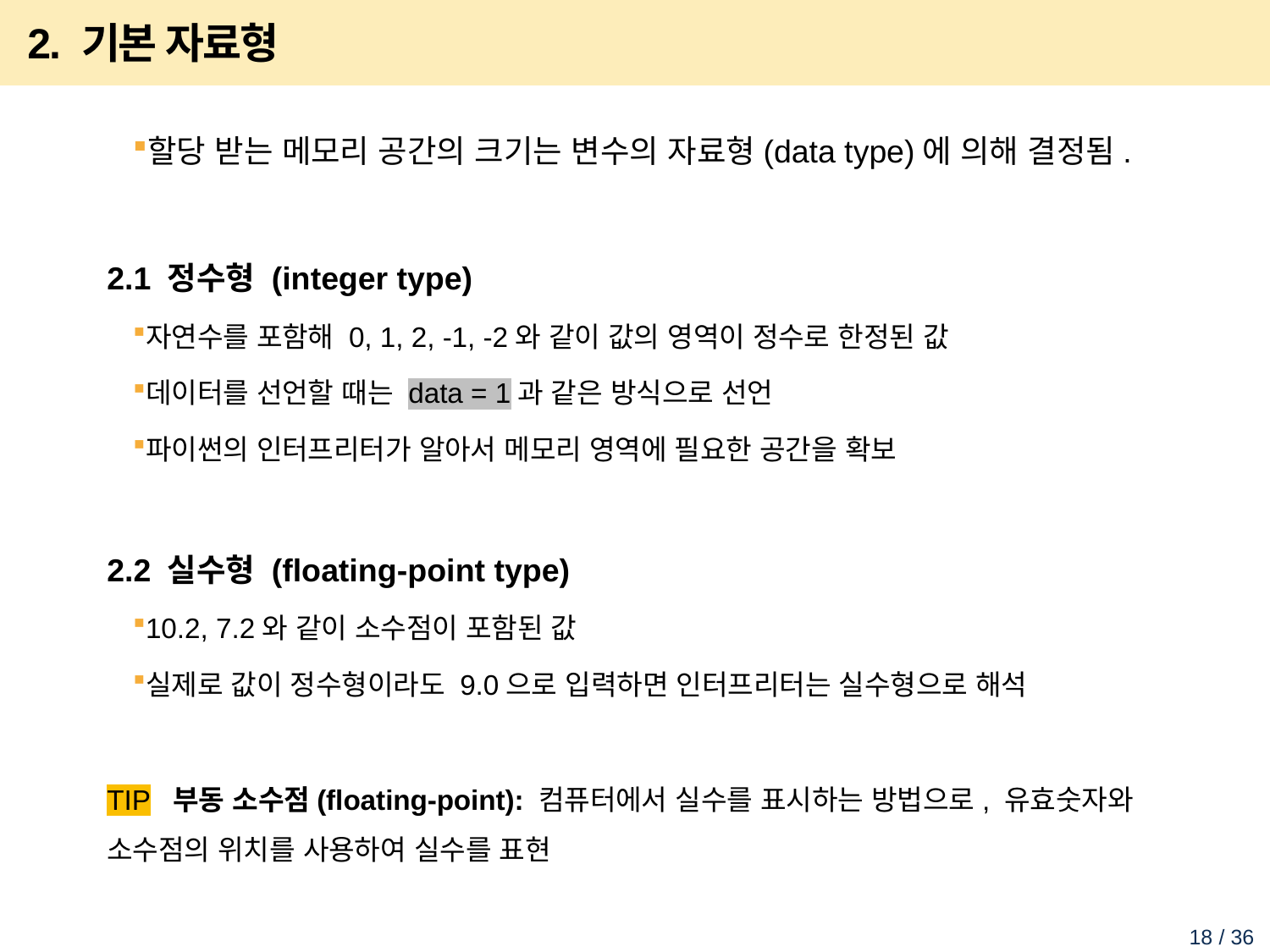

# 2. 기본 자료형
할당 받는 메모리 공간의 크기는 변수의 자료형(data type)에 의해 결정됨.

2.1 정수형 (integer type)
자연수를 포함해 0, 1, 2, -1, -2와 같이 값의 영역이 정수로 한정된 값
데이터를 선언할 때는 data = 1과 같은 방식으로 선언
파이썬의 인터프리터가 알아서 메모리 영역에 필요한 공간을 확보

2.2 실수형 (floating-point type)
10.2, 7.2와 같이 소수점이 포함된 값
실제로 값이 정수형이라도 9.0으로 입력하면 인터프리터는 실수형으로 해석

TIP  부동 소수점(floating-point): 컴퓨터에서 실수를 표시하는 방법으로, 유효숫자와 소수점의 위치를 사용하여 실수를 표현